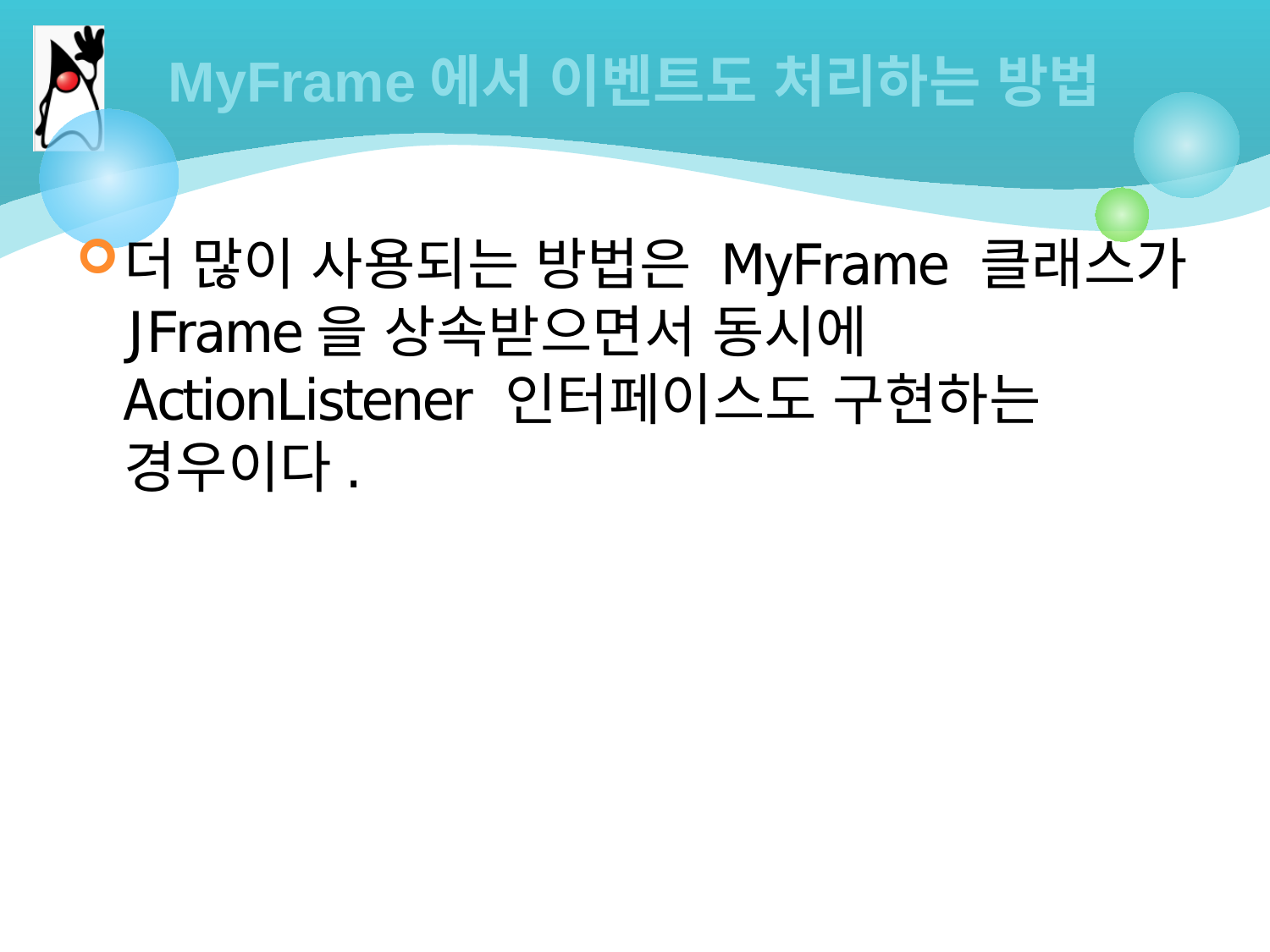

# MyFrame에서 이벤트도 처리하는 방법
더 많이 사용되는 방법은 MyFrame 클래스가 JFrame을 상속받으면서 동시에 ActionListener 인터페이스도 구현하는 경우이다.